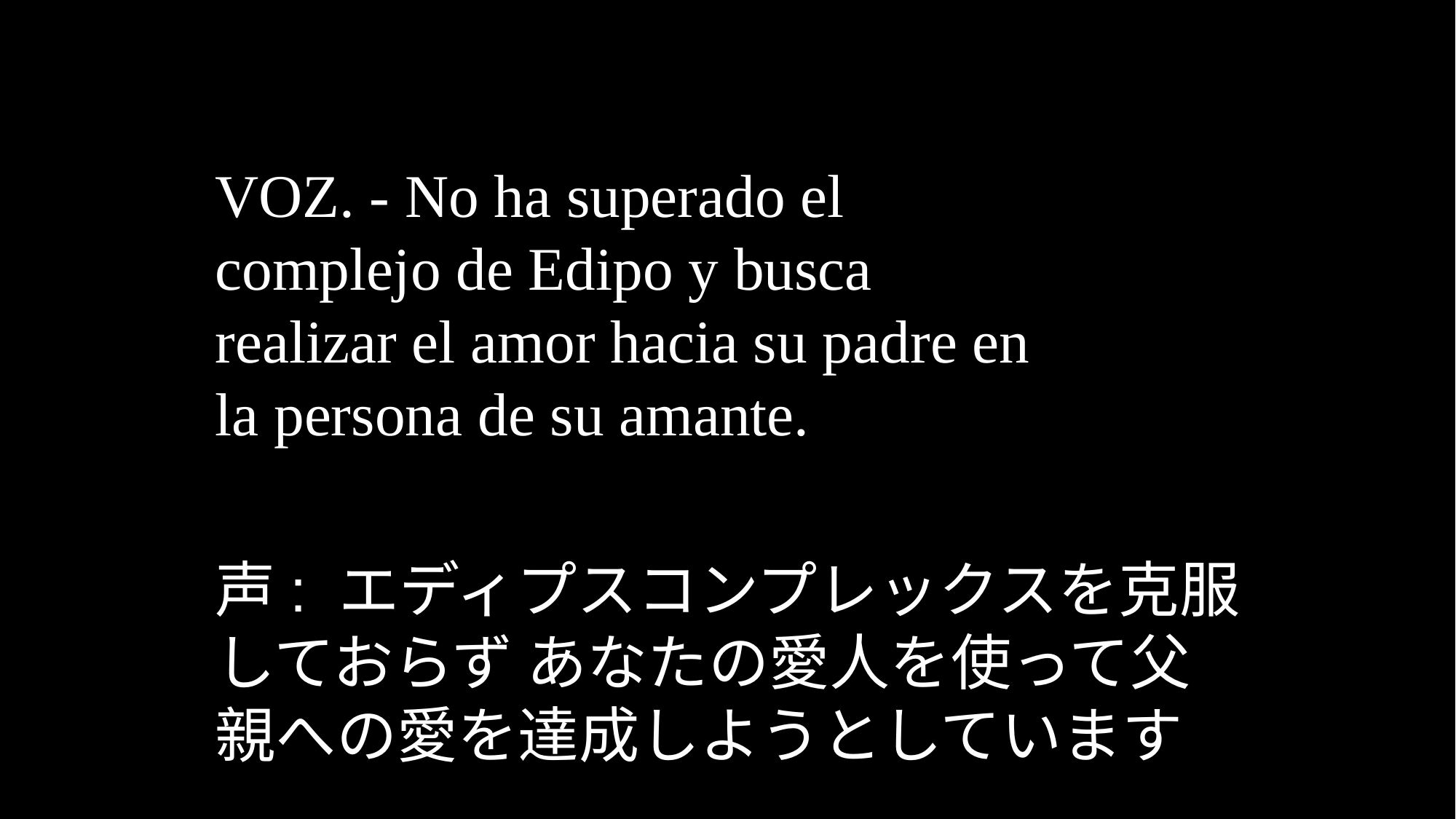

VOZ. - No ha superado el complejo de Edipo y busca realizar el amor hacia su padre en la persona de su amante.

声: エディプスコンプレックスを克服しておらず あなたの愛人を使って父親への愛を達成しようとしています